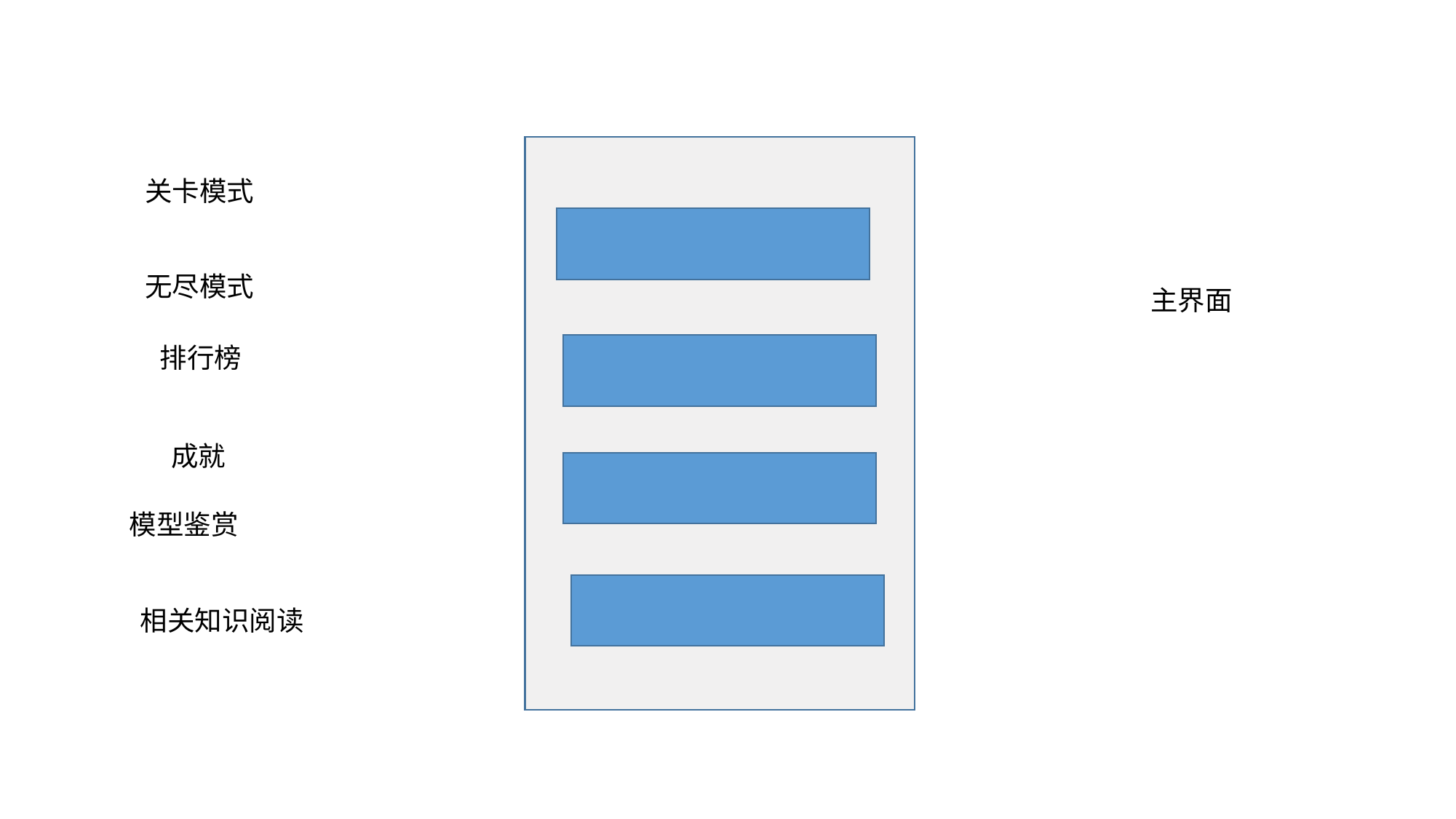

关卡模式

无尽模式
主界面
排行榜

成就

模型鉴赏

相关知识阅读